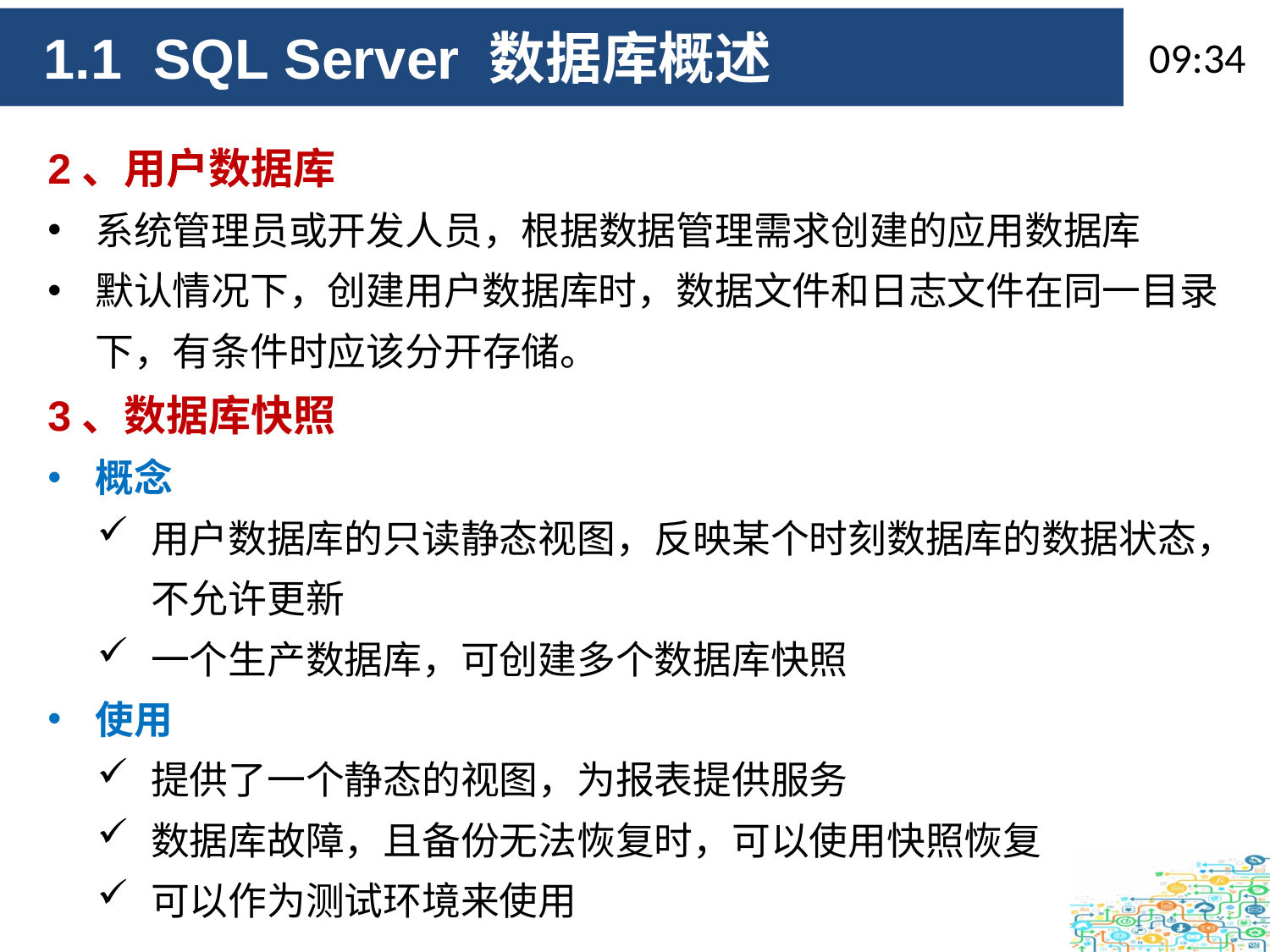

09:34
  1.1  SQL Server 数据库概述
2、用户数据库
系统管理员或开发人员，根据数据管理需求创建的应用数据库
默认情况下，创建用户数据库时，数据文件和日志文件在同一目录下，有条件时应该分开存储。
3、数据库快照
概念
用户数据库的只读静态视图，反映某个时刻数据库的数据状态，不允许更新
一个生产数据库，可创建多个数据库快照
使用
提供了一个静态的视图，为报表提供服务
数据库故障，且备份无法恢复时，可以使用快照恢复
可以作为测试环境来使用